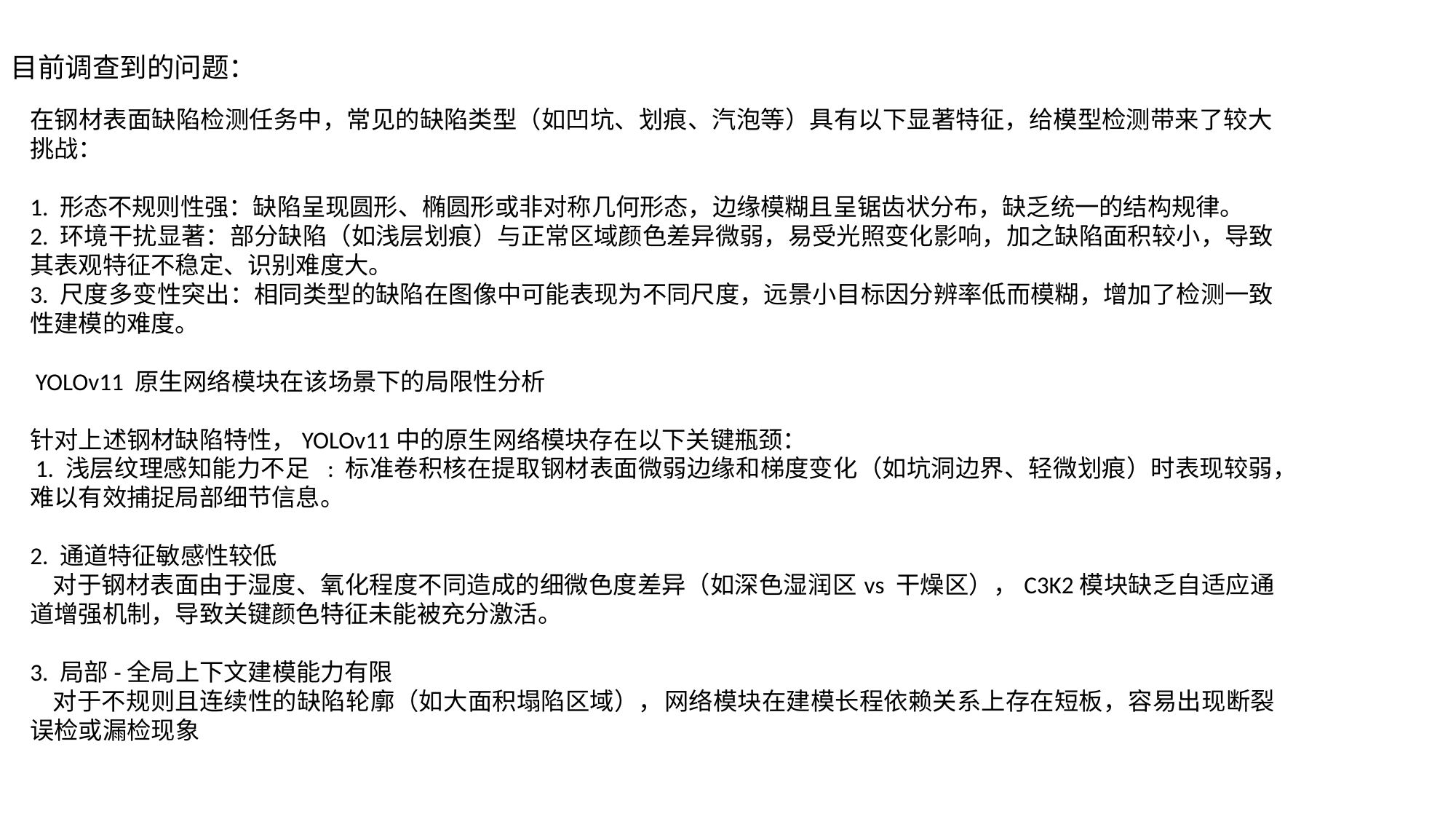

目前调查到的问题：
在钢材表面缺陷检测任务中，常见的缺陷类型（如凹坑、划痕、汽泡等）具有以下显著特征，给模型检测带来了较大挑战：

1. 形态不规则性强：缺陷呈现圆形、椭圆形或非对称几何形态，边缘模糊且呈锯齿状分布，缺乏统一的结构规律。
2. 环境干扰显著：部分缺陷（如浅层划痕）与正常区域颜色差异微弱，易受光照变化影响，加之缺陷面积较小，导致其表观特征不稳定、识别难度大。
3. 尺度多变性突出：相同类型的缺陷在图像中可能表现为不同尺度，远景小目标因分辨率低而模糊，增加了检测一致性建模的难度。

 YOLOv11 原生网络模块在该场景下的局限性分析

针对上述钢材缺陷特性，YOLOv11中的原生网络模块存在以下关键瓶颈：
 1. 浅层纹理感知能力不足  : 标准卷积核在提取钢材表面微弱边缘和梯度变化（如坑洞边界、轻微划痕）时表现较弱，难以有效捕捉局部细节信息。

2. 通道特征敏感性较低
   对于钢材表面由于湿度、氧化程度不同造成的细微色度差异（如深色湿润区vs 干燥区），C3K2模块缺乏自适应通道增强机制，导致关键颜色特征未能被充分激活。

3. 局部-全局上下文建模能力有限
   对于不规则且连续性的缺陷轮廓（如大面积塌陷区域），网络模块在建模长程依赖关系上存在短板，容易出现断裂误检或漏检现象